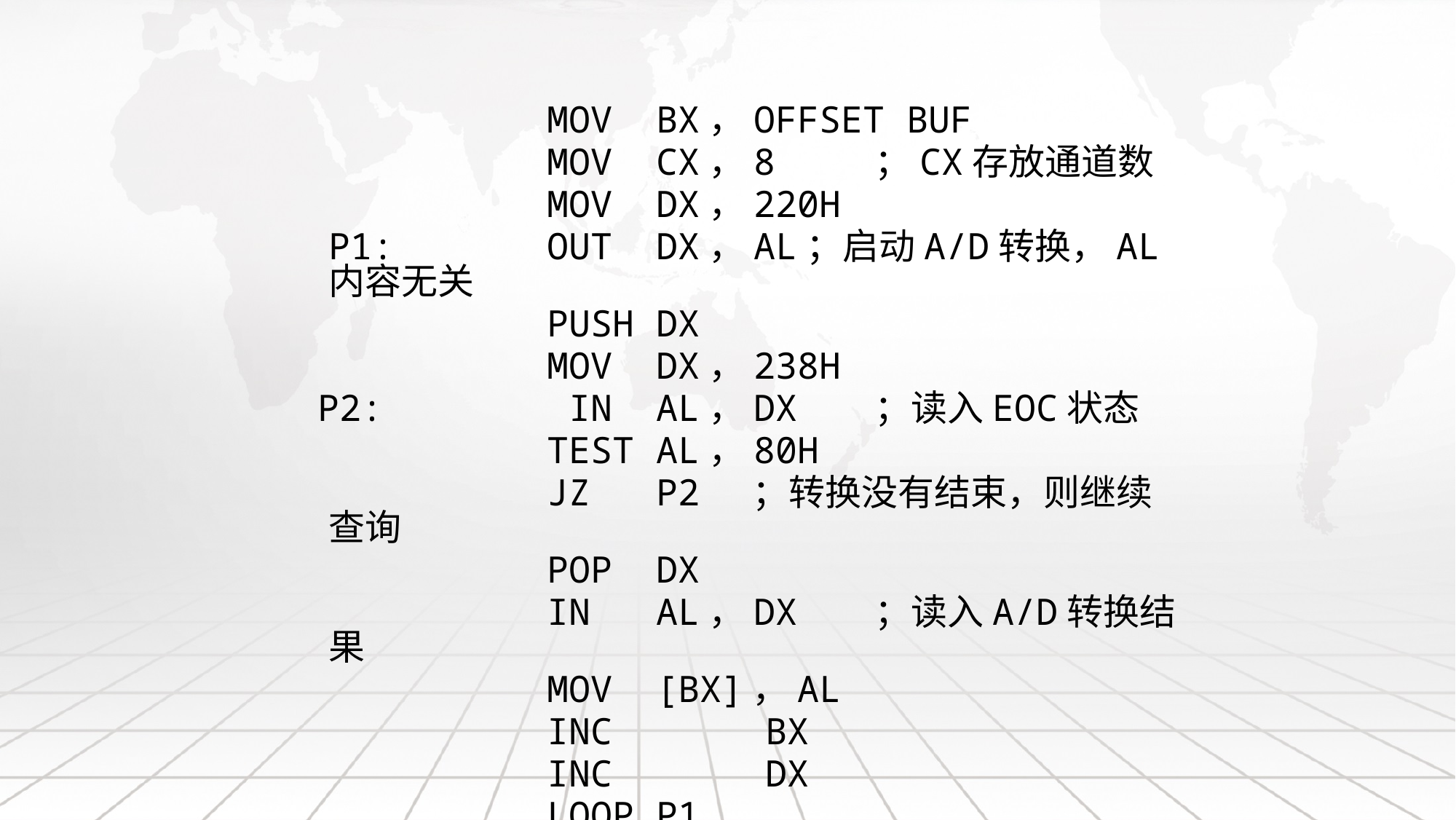

MOV	BX，OFFSET BUF
			MOV	CX，8	；CX存放通道数
			MOV	DX，220H
	P1:		OUT	DX，AL；启动A/D转换，AL内容无关
			PUSH	DX
			MOV	DX，238H
  P2:	      IN	AL，DX	；读入EOC状态
			TEST	AL，80H
			JZ	P2  ；转换没有结束，则继续查询
			POP	DX
			IN	AL，DX	；读入A/D转换结果
			MOV	[BX]，AL
			INC		BX
			INC		DX
			LOOP	P1